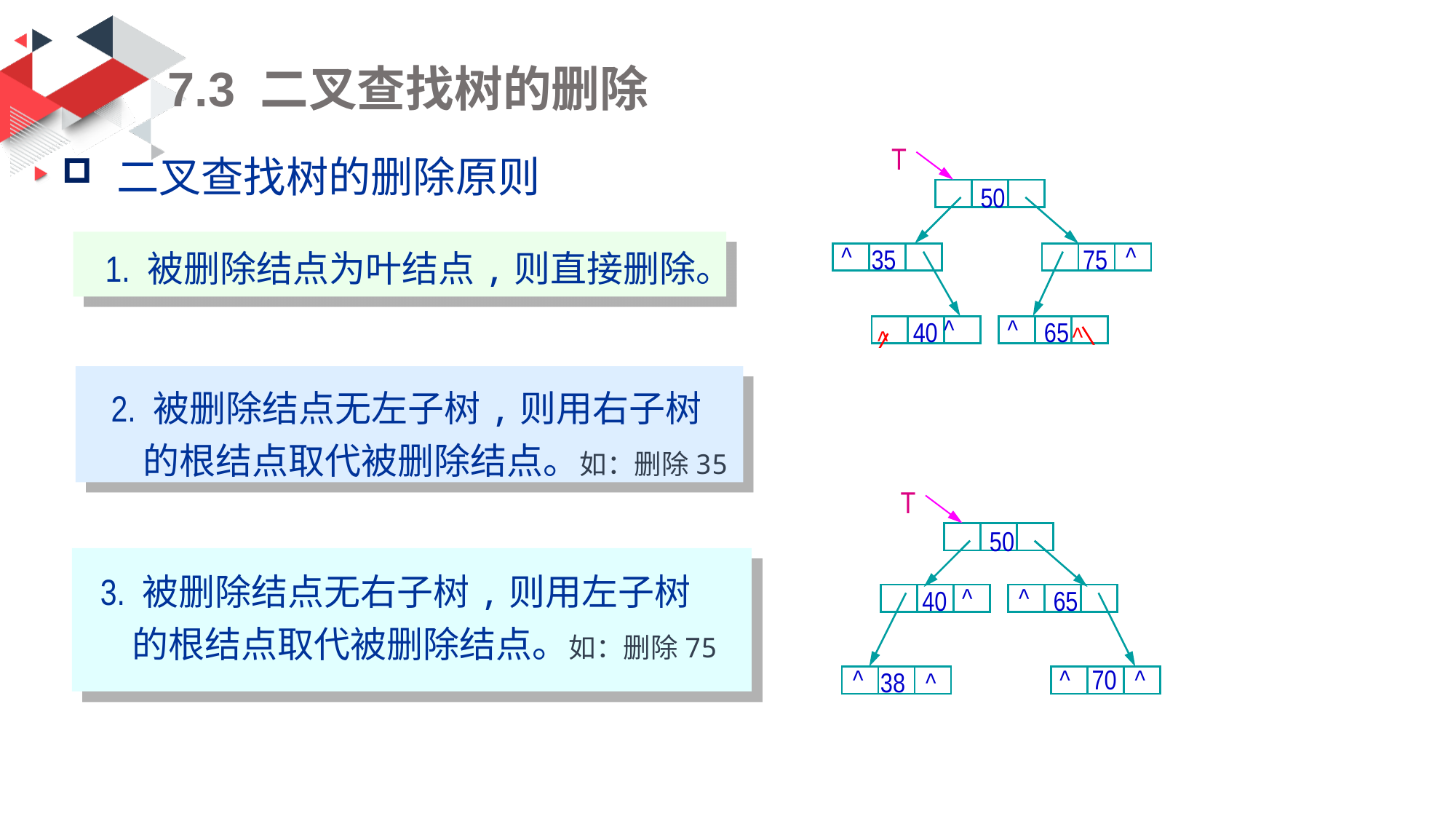

# 7.3 二叉查找树的删除
二叉查找树的删除原则
T

50

^
^
35
75

^
^
40
65

^
^
^
^
70
38

1. 被删除结点为叶结点,则直接删除。

^

^

2. 被删除结点无左子树,则用右子树的根结点取代被删除结点。如：删除35

T

50

^
^
35
75

^
^
40
65

^
^
70
^
^
38

^
40

^
^
38

^
65

^
70
^

3. 被删除结点无右子树,则用左子树的根结点取代被删除结点。如：删除75